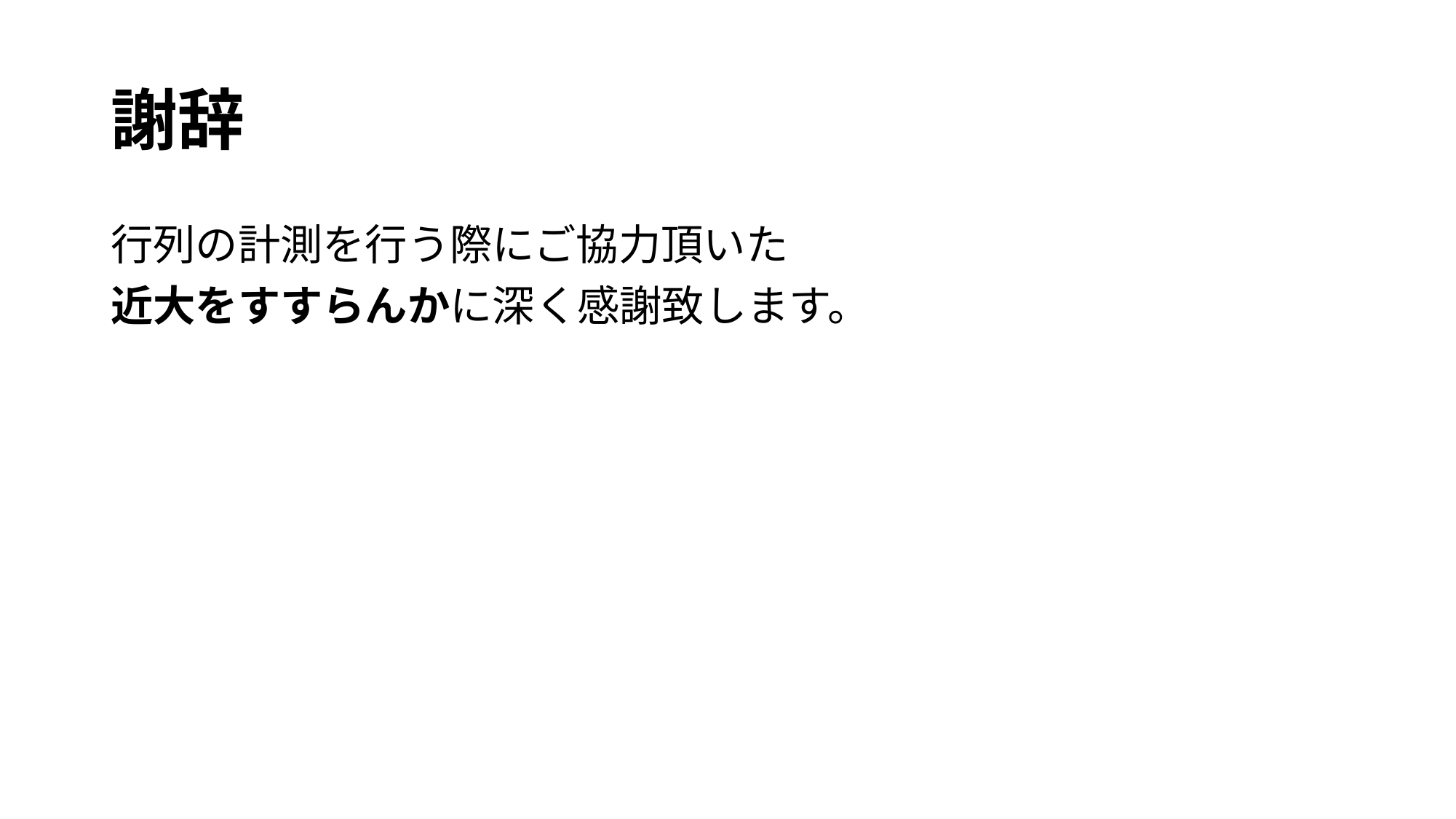

# 謝辞
行列の計測を行う際にご協力頂いた
近大をすすらんかに深く感謝致します。